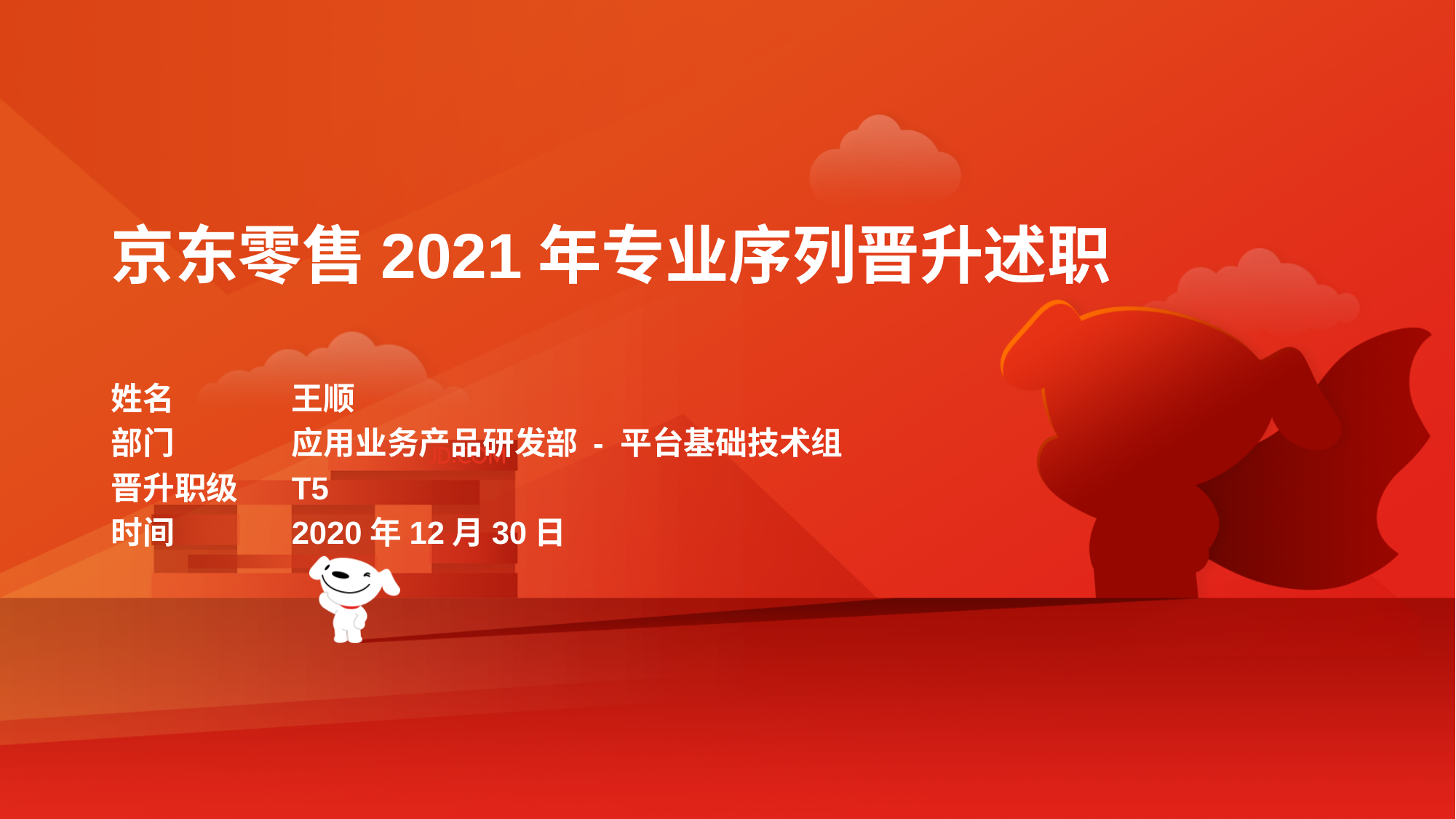

京东零售2021年专业序列晋升述职
姓名
部门
晋升职级
时间
王顺
应用业务产品研发部 - 平台基础技术组
T5
2020年12月30日